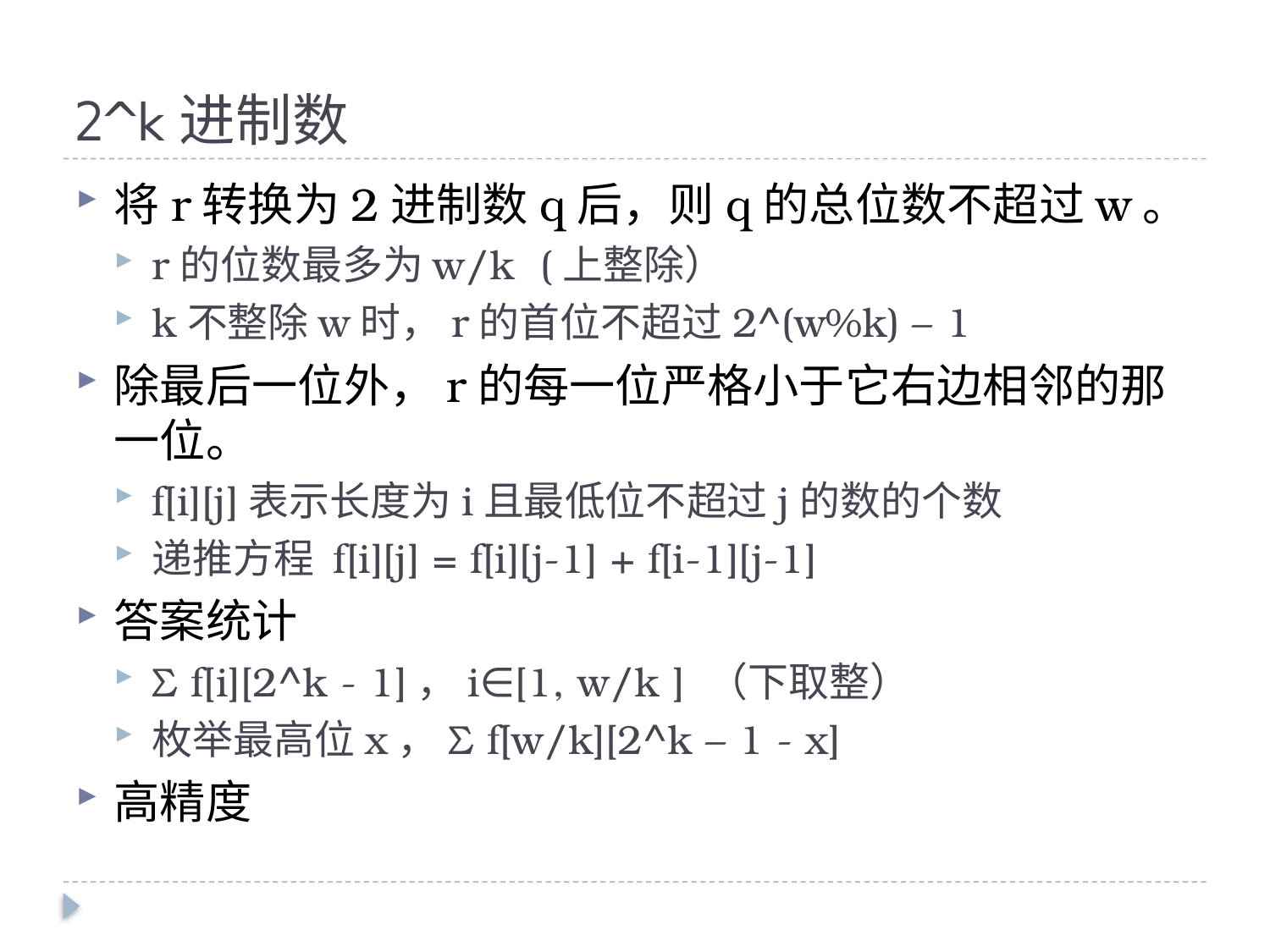

# 2^k进制数
将r转换为2进制数q后，则q的总位数不超过w。
r的位数最多为w/k  (上整除）
k不整除w时，r的首位不超过2^(w%k) – 1
除最后一位外，r的每一位严格小于它右边相邻的那一位。
f[i][j]表示长度为i且最低位不超过j的数的个数
递推方程 f[i][j] = f[i][j-1] + f[i-1][j-1]
答案统计
Σ f[i][2^k - 1]，i∈[1, w/k ] （下取整）
枚举最高位x，Σ f[w/k][2^k – 1 - x]
高精度